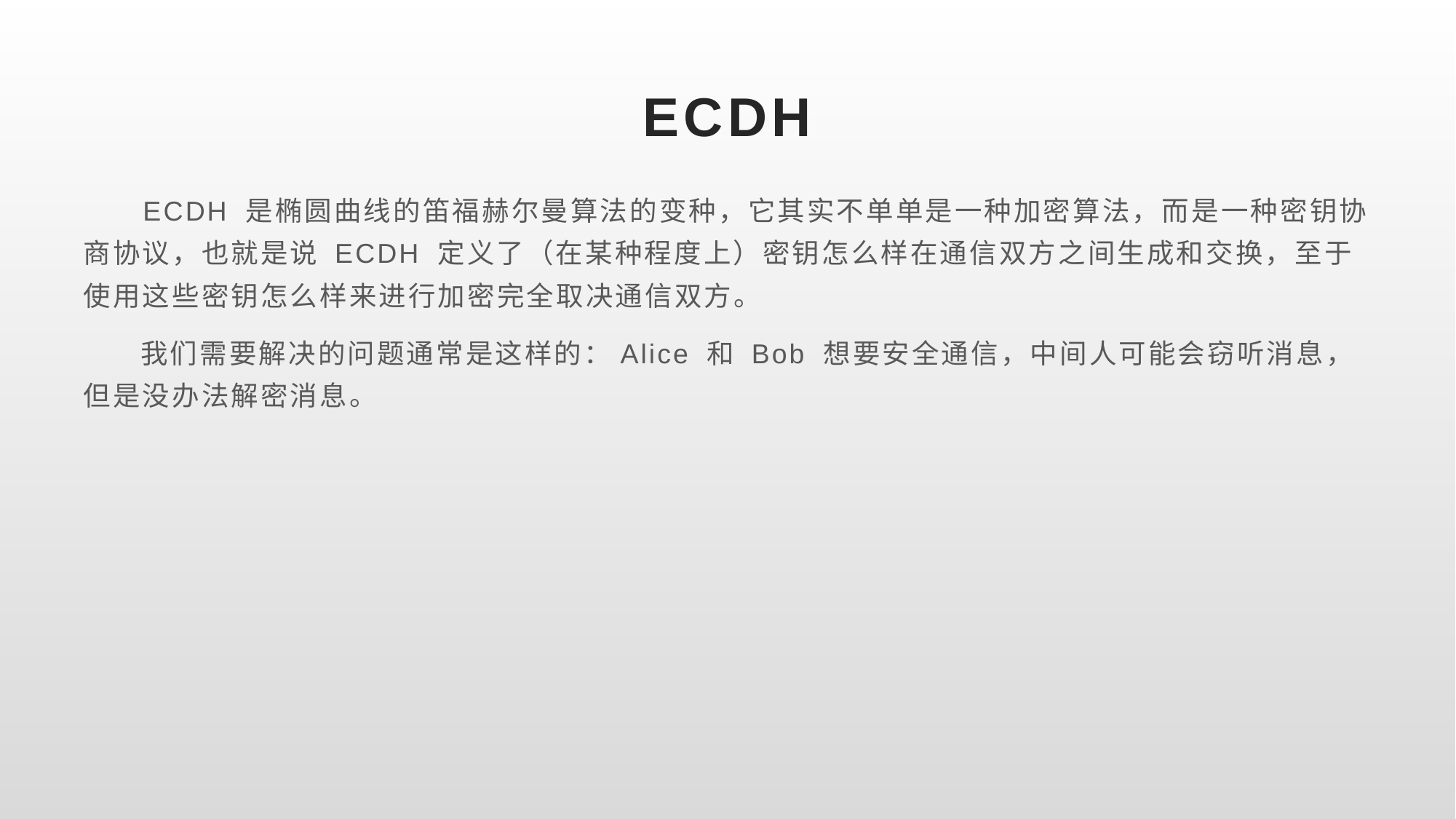

# ECDH
      ECDH 是椭圆曲线的笛福赫尔曼算法的变种，它其实不单单是一种加密算法，而是一种密钥协商协议，也就是说 ECDH 定义了（在某种程度上）密钥怎么样在通信双方之间生成和交换，至于使用这些密钥怎么样来进行加密完全取决通信双方。
      我们需要解决的问题通常是这样的：Alice 和 Bob 想要安全通信，中间人可能会窃听消息，但是没办法解密消息。